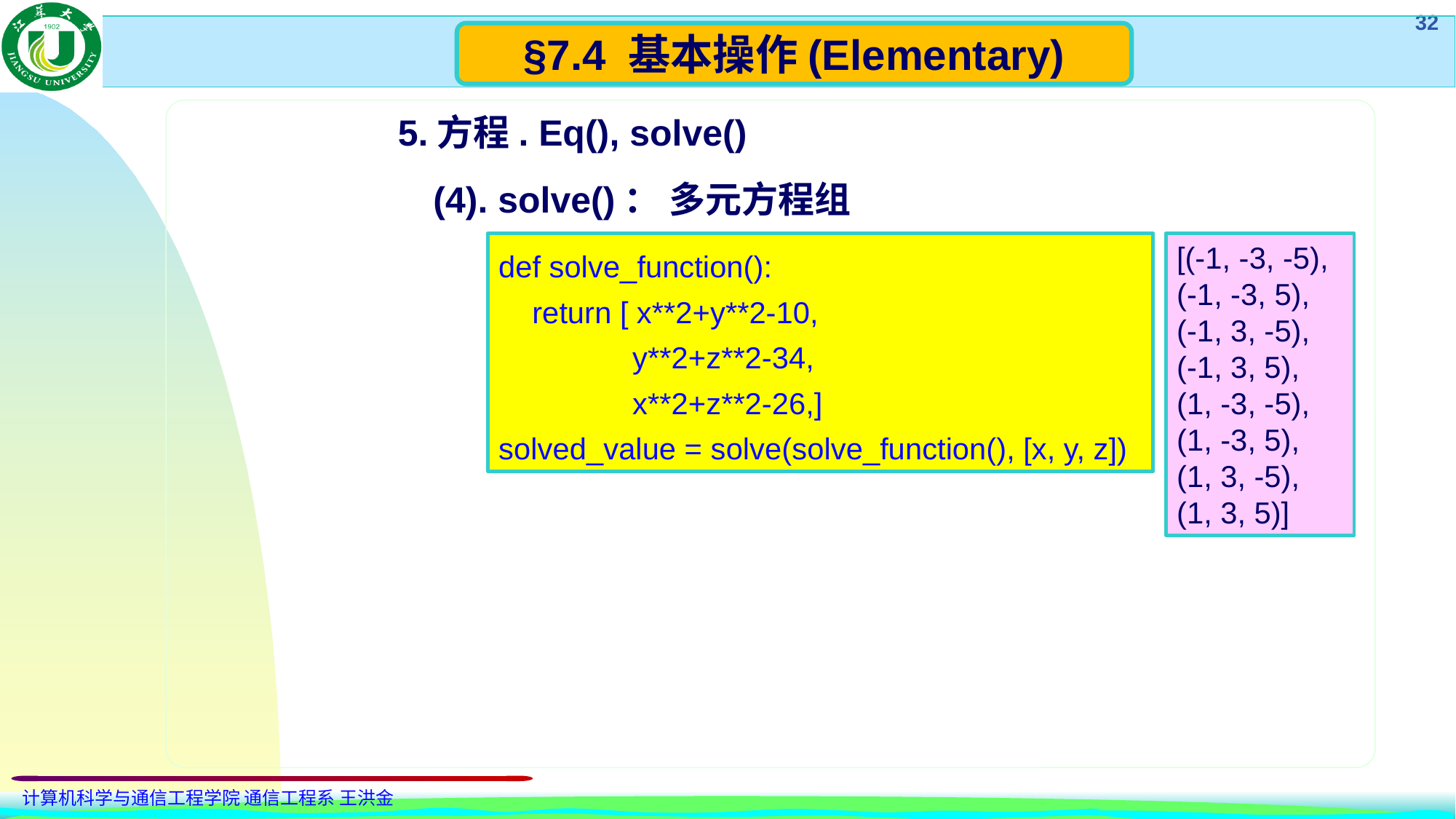

§7.4 基本操作(Elementary)

5.方程. Eq(), solve()
(4). solve()： 多元方程组
def solve_function():
    return [ x**2+y**2-10,
                y**2+z**2-34,
                x**2+z**2-26,]
solved_value = solve(solve_function(), [x, y, z])
[(-1, -3, -5),
(-1, -3, 5),
(-1, 3, -5),
(-1, 3, 5),
(1, -3, -5),
(1, -3, 5),
(1, 3, -5),
(1, 3, 5)]